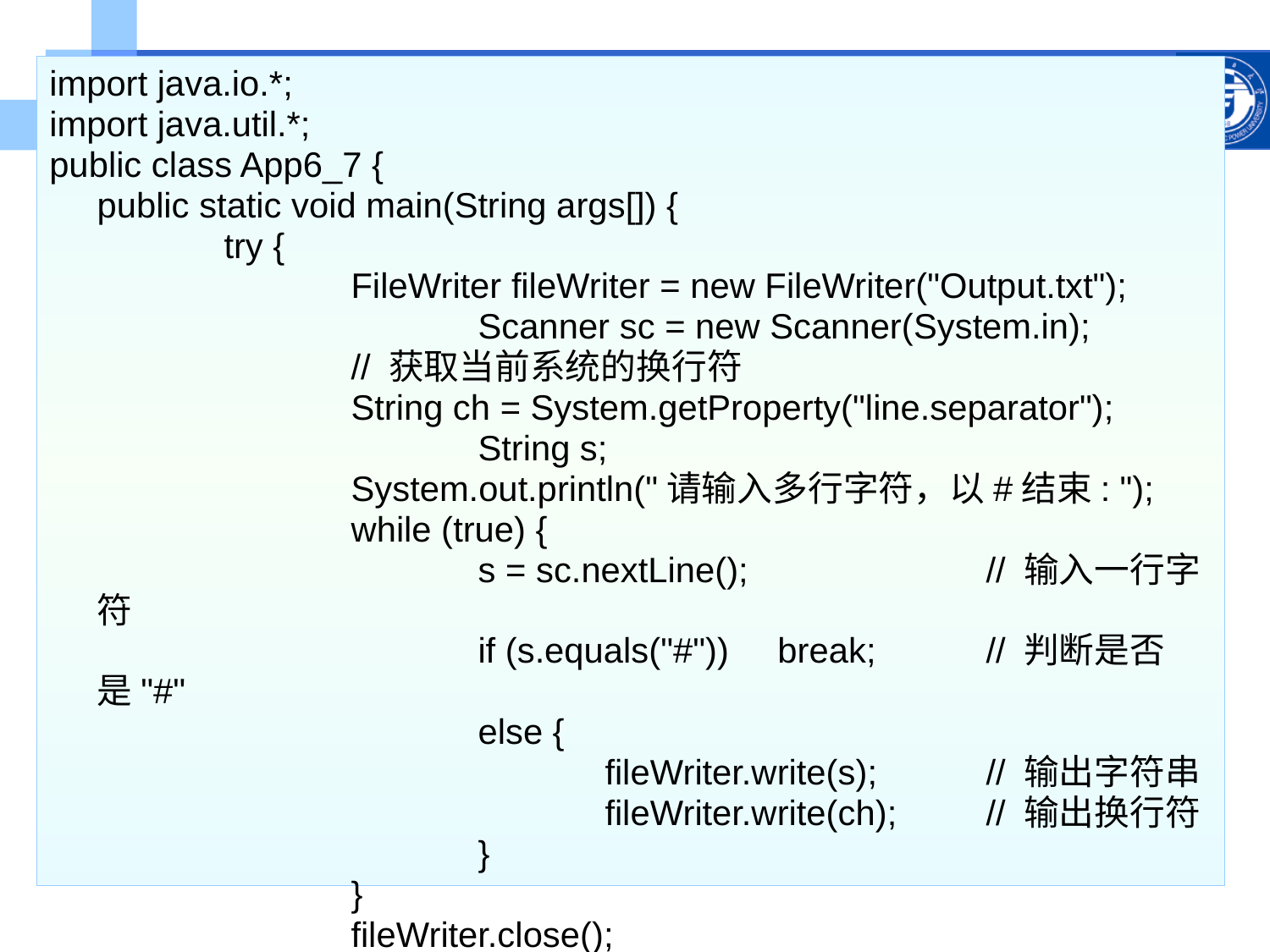

import java.io.*;
import java.util.*;
public class App6_7 {
	public static void main(String args[]) {
		try {
			FileWriter fileWriter = new FileWriter("Output.txt"); 			Scanner sc = new Scanner(System.in);
			// 获取当前系统的换行符
			String ch = System.getProperty("line.separator"); 			String s;
			System.out.println("请输入多行字符，以#结束: ");
			while (true) {
				s = sc.nextLine(); 		// 输入一行字符
				if (s.equals("#"))     break;	// 判断是否是"#"
				else {
					fileWriter.write(s);	// 输出字符串
					fileWriter.write(ch);	// 输出换行符
				}
			}
			fileWriter.close();